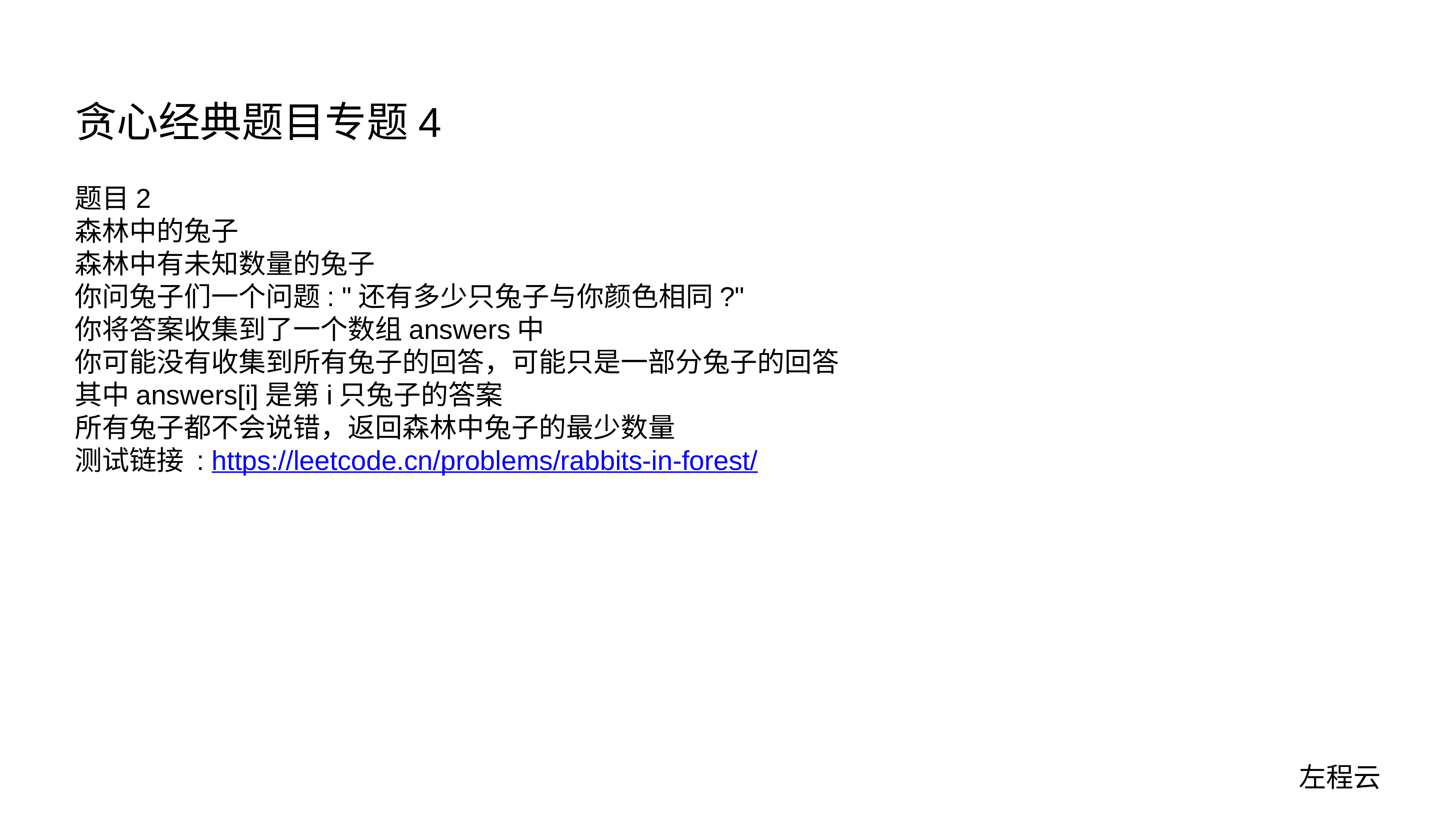

# 贪心经典题目专题4
题目2
森林中的兔子
森林中有未知数量的兔子
你问兔子们一个问题: "还有多少只兔子与你颜色相同?"
你将答案收集到了一个数组answers中
你可能没有收集到所有兔子的回答，可能只是一部分兔子的回答
其中answers[i]是第i只兔子的答案
所有兔子都不会说错，返回森林中兔子的最少数量
测试链接 : https://leetcode.cn/problems/rabbits-in-forest/
左程云